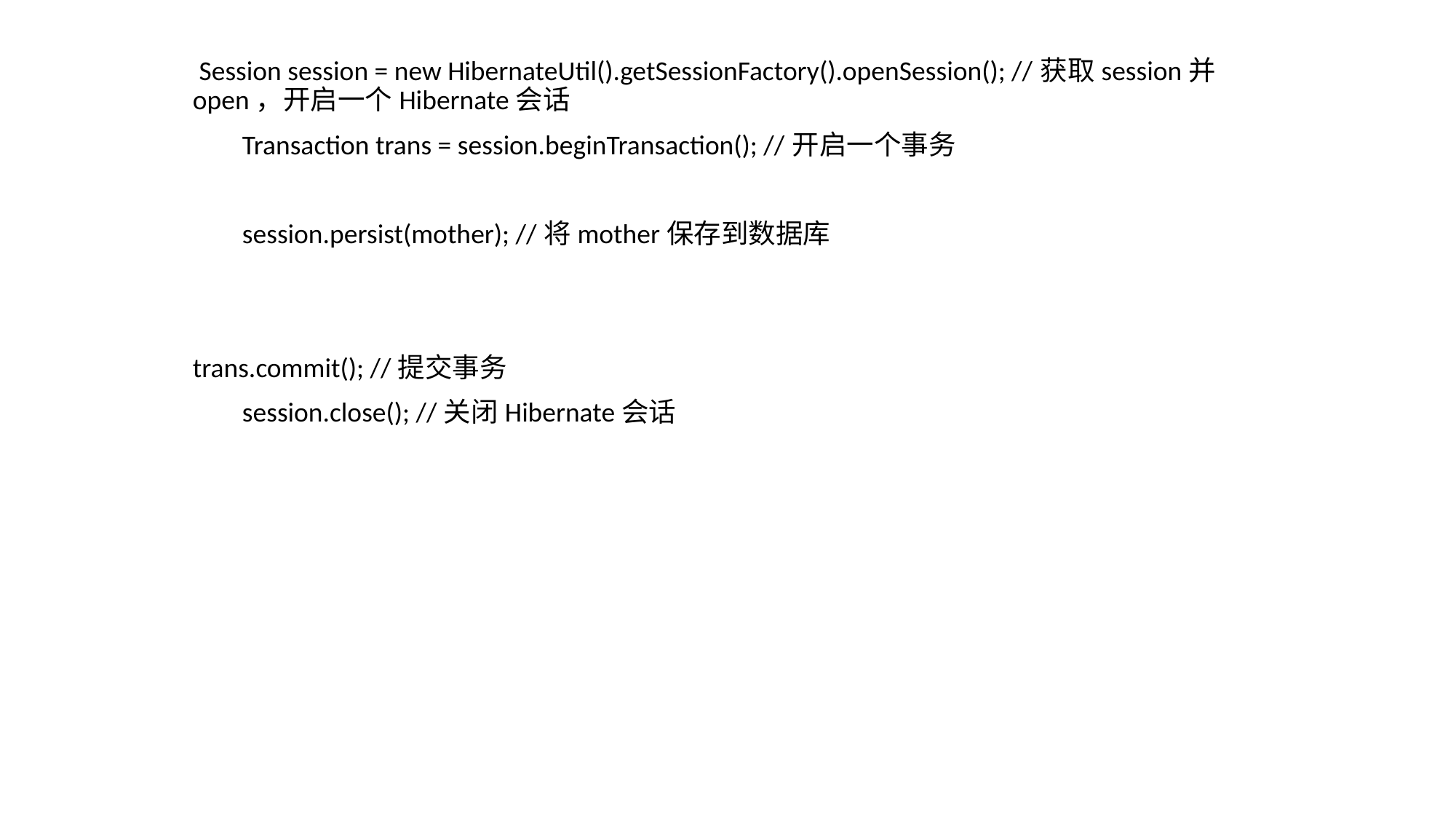

Session session = new HibernateUtil().getSessionFactory().openSession(); //获取session并open，开启一个Hibernate会话
        Transaction trans = session.beginTransaction(); //开启一个事务

        session.persist(mother); //将mother保存到数据库

trans.commit(); //提交事务
        session.close(); //关闭Hibernate会话